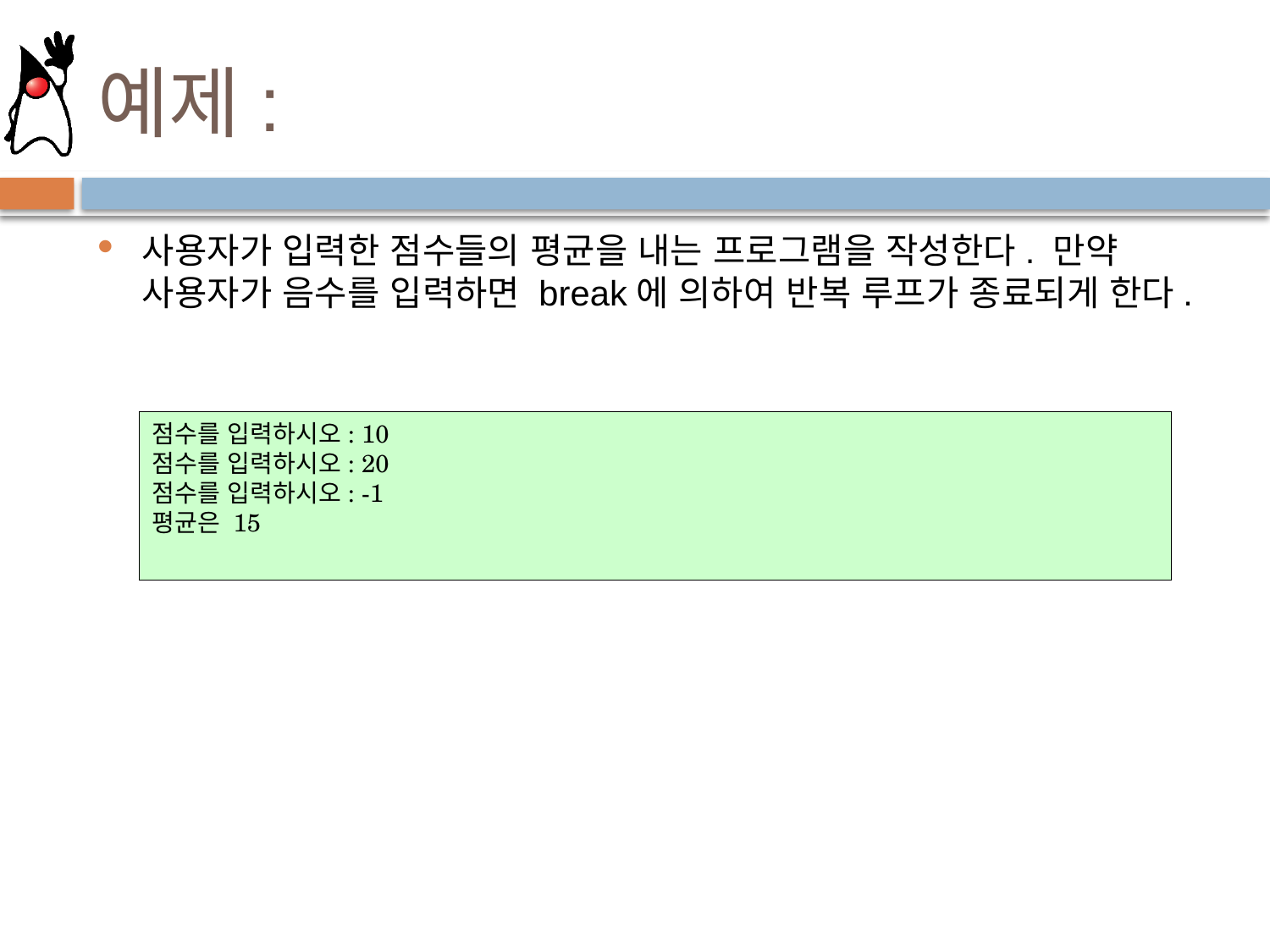

# 예제:
사용자가 입력한 점수들의 평균을 내는 프로그램을 작성한다. 만약 사용자가 음수를 입력하면 break에 의하여 반복 루프가 종료되게 한다.
점수를 입력하시오: 10
점수를 입력하시오: 20
점수를 입력하시오: -1
평균은 15